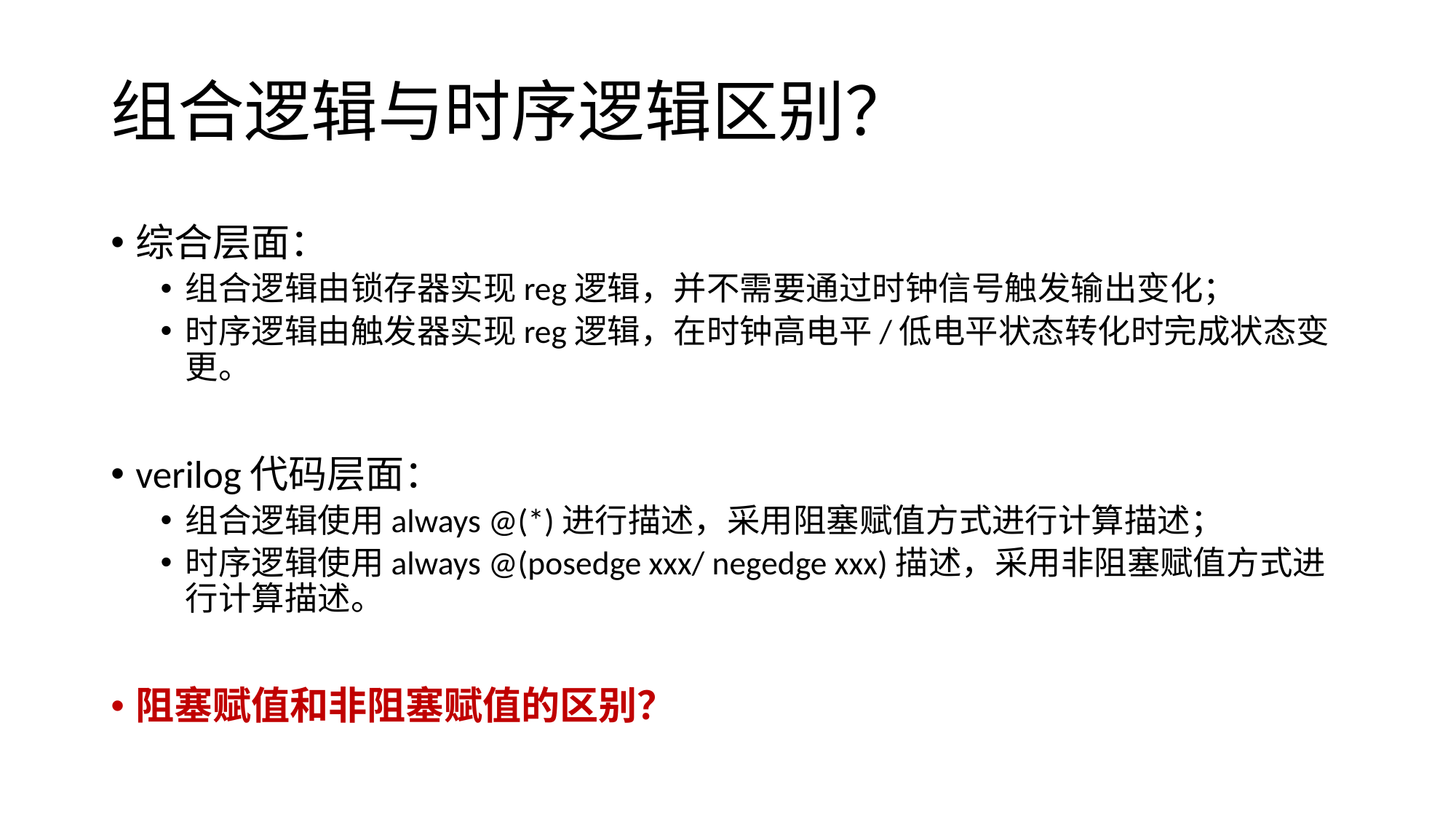

# 组合逻辑与时序逻辑区别？
综合层面：
组合逻辑由锁存器实现reg逻辑，并不需要通过时钟信号触发输出变化；
时序逻辑由触发器实现reg逻辑，在时钟高电平/低电平状态转化时完成状态变更。

verilog代码层面：
组合逻辑使用always @(*)进行描述，采用阻塞赋值方式进行计算描述；
时序逻辑使用always @(posedge xxx/ negedge xxx)描述，采用非阻塞赋值方式进行计算描述。

阻塞赋值和非阻塞赋值的区别？